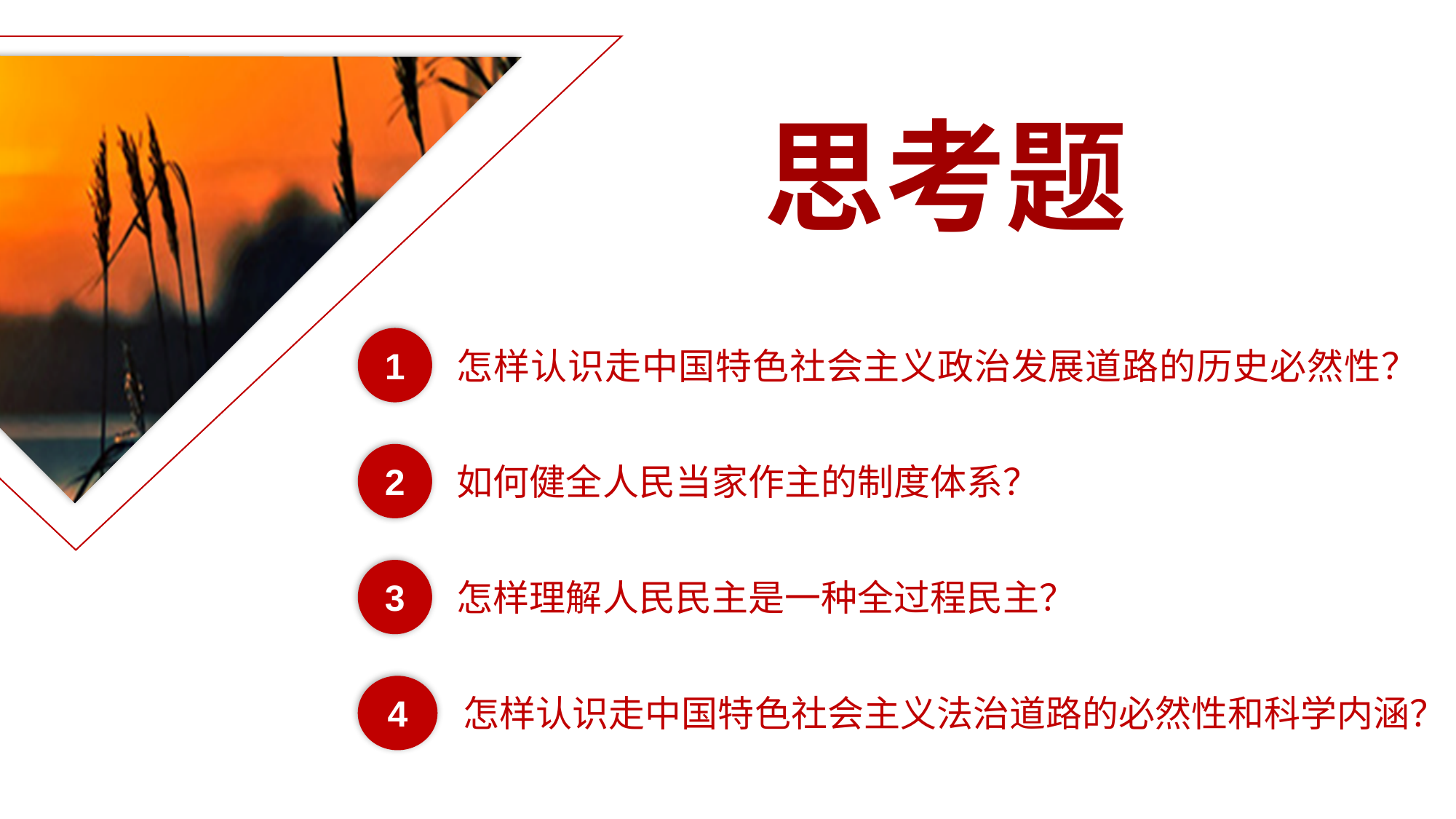

思考题

1
怎样认识走中国特色社会主义政治发展道路的历史必然性？

2
如何健全人民当家作主的制度体系？

3
怎样理解人民民主是一种全过程民主？

4
怎样认识走中国特色社会主义法治道路的必然性和科学内涵？